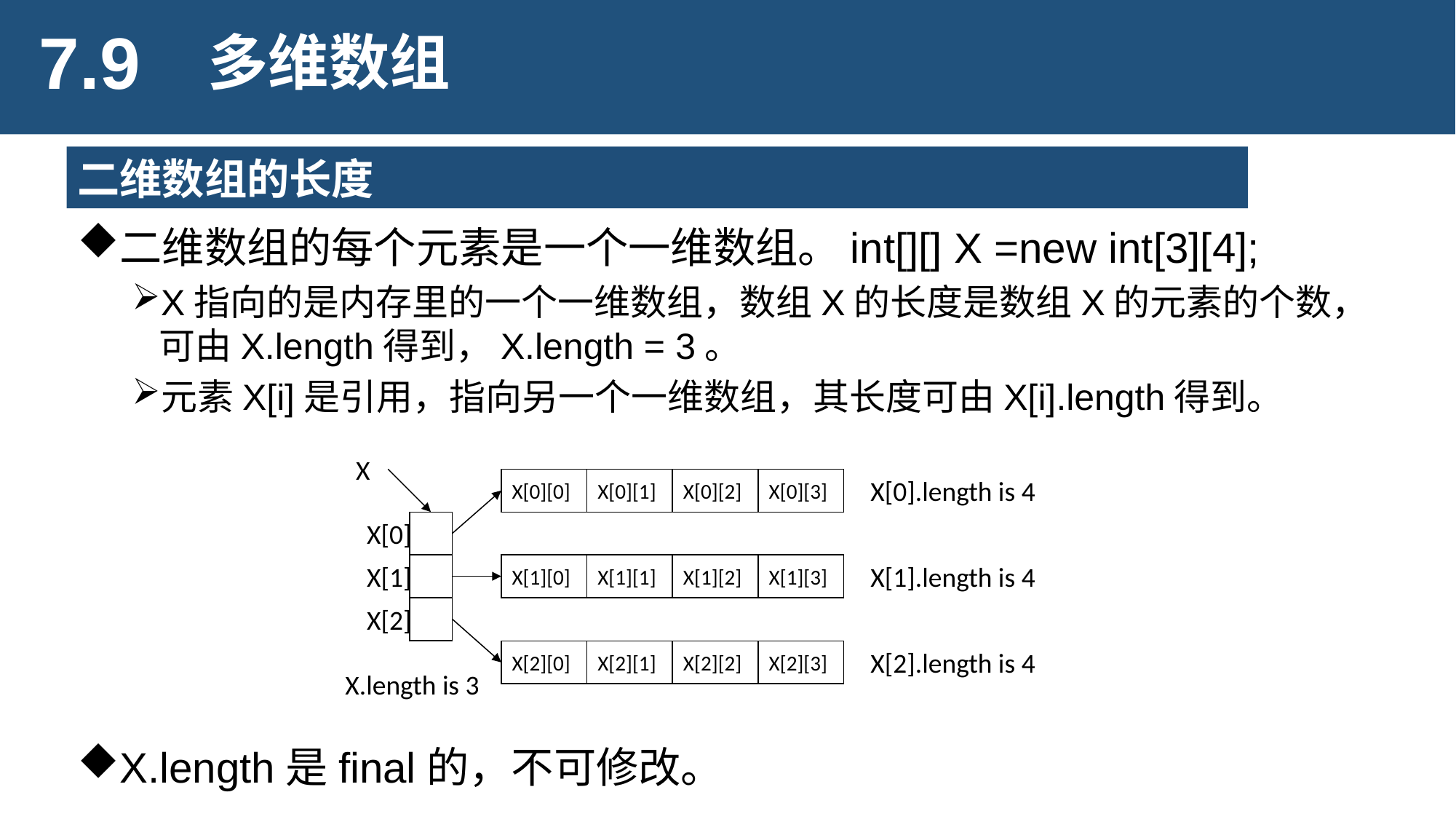

7.9
多维数组

二维数组的长度
二维数组的每个元素是一个一维数组。int[][] X =new int[3][4];
X指向的是内存里的一个一维数组，数组X的长度是数组X的元素的个数，可由X.length得到，X.length = 3。
元素X[i]是引用，指向另一个一维数组，其长度可由X[i].length得到。

X.length是final的，不可修改。
X
X[0][0]
X[0][1]
X[0][2]
X[0][3]
X[0].length is 4
X[0]

X[1]

X[1][0]
X[1][1]
X[1][2]
X[1][3]
X[1].length is 4
X[2]

X[2].length is 4
X[2][0]
X[2][1]
X[2][2]
X[2][3]
X.length is 3